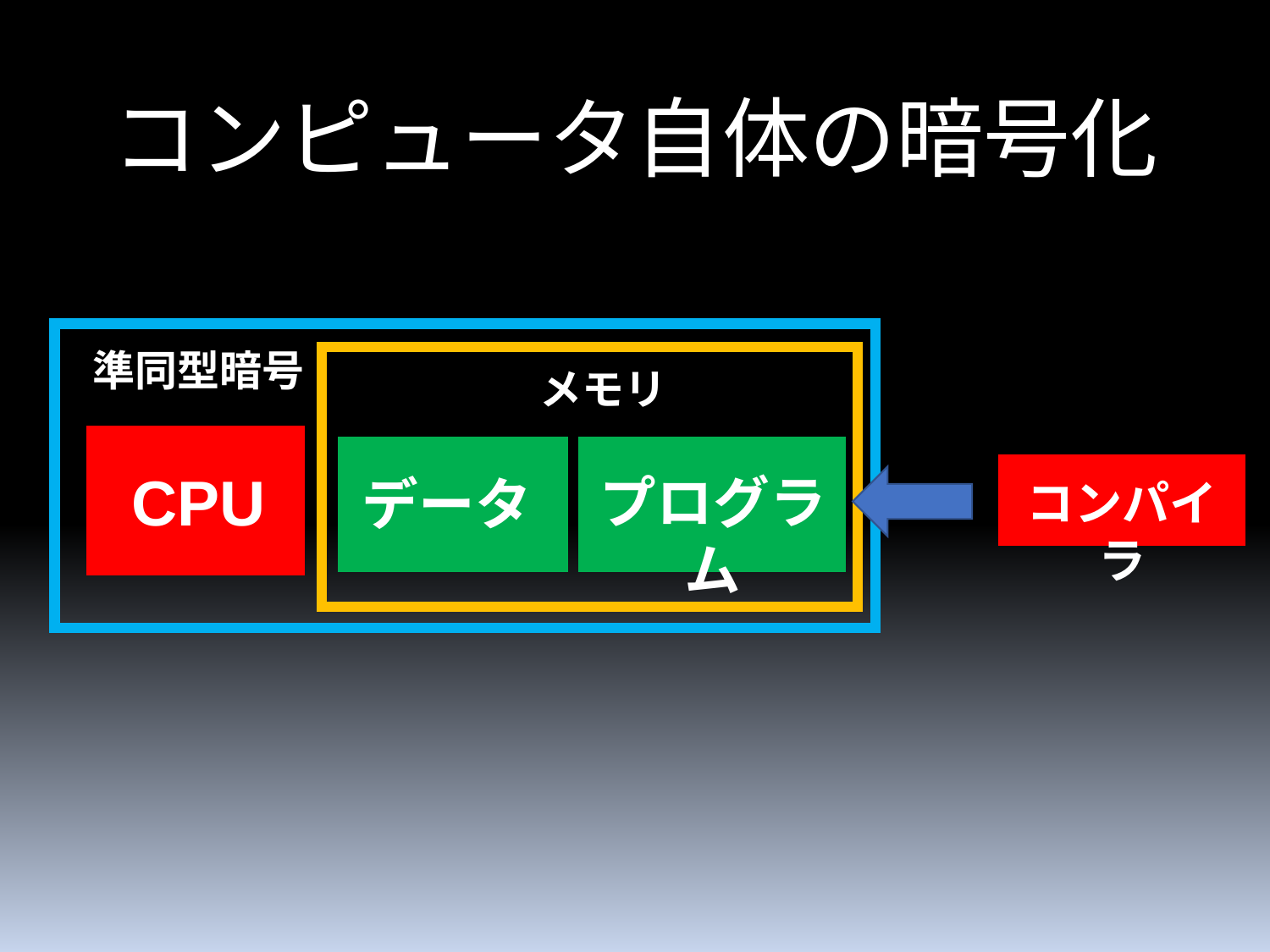

# コンピュータ自体の暗号化

準同型暗号

メモリ

CPU
プログラム
データ

コンパイラ